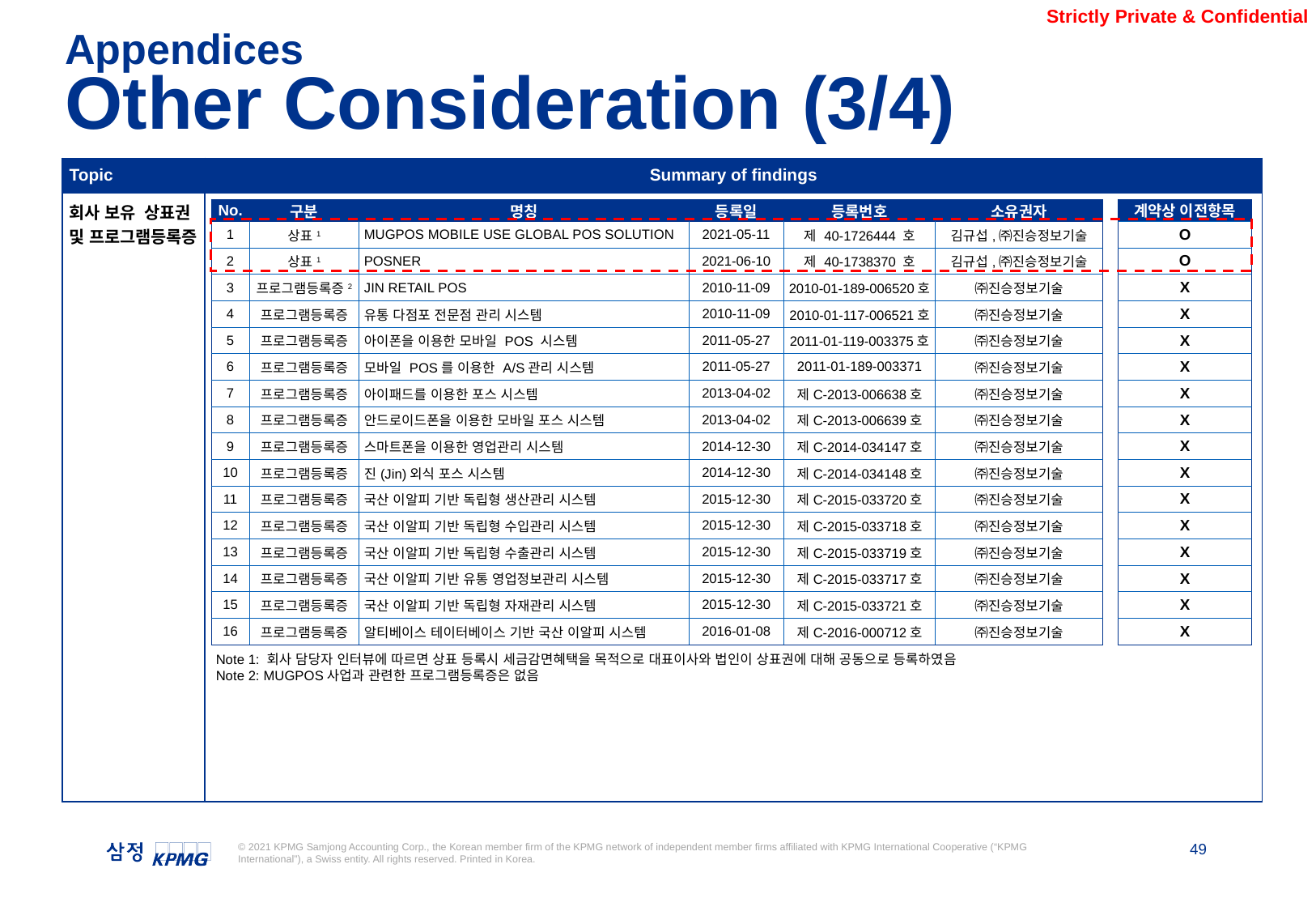

Appendices
Other Consideration (3/4)
| Topic | Summary of findings |
| --- | --- |
| 회사 보유 상표권 및 프로그램등록증 |  |
| No. | 구분 | 명칭 | 등록일 | 등록번호 | 소유권자 |  | 계약상 이전항목 |
| --- | --- | --- | --- | --- | --- | --- | --- |
| 1 | 상표1 | MUGPOS MOBILE USE GLOBAL POS SOLUTION | 2021-05-11 | 제 40-1726444 호 | 김규섭,㈜진승정보기술 |  | O |
| 2 | 상표1 | POSNER | 2021-06-10 | 제 40-1738370 호 | 김규섭,㈜진승정보기술 |  | O |
| 3 | 프로그램등록증2 | JIN RETAIL POS | 2010-11-09 | 2010-01-189-006520호 | ㈜진승정보기술 |  | X |
| 4 | 프로그램등록증 | 유통 다점포 전문점 관리 시스템 | 2010-11-09 | 2010-01-117-006521호 | ㈜진승정보기술 |  | X |
| 5 | 프로그램등록증 | 아이폰을 이용한 모바일 POS 시스템 | 2011-05-27 | 2011-01-119-003375호 | ㈜진승정보기술 |  | X |
| 6 | 프로그램등록증 | 모바일 POS를 이용한 A/S관리 시스템 | 2011-05-27 | 2011-01-189-003371 | ㈜진승정보기술 |  | X |
| 7 | 프로그램등록증 | 아이패드를 이용한 포스 시스템 | 2013-04-02 | 제C-2013-006638호 | ㈜진승정보기술 |  | X |
| 8 | 프로그램등록증 | 안드로이드폰을 이용한 모바일 포스 시스템 | 2013-04-02 | 제C-2013-006639호 | ㈜진승정보기술 |  | X |
| 9 | 프로그램등록증 | 스마트폰을 이용한 영업관리 시스템 | 2014-12-30 | 제C-2014-034147호 | ㈜진승정보기술 |  | X |
| 10 | 프로그램등록증 | 진(Jin)외식 포스 시스템 | 2014-12-30 | 제C-2014-034148호 | ㈜진승정보기술 |  | X |
| 11 | 프로그램등록증 | 국산 이알피 기반 독립형 생산관리 시스템 | 2015-12-30 | 제C-2015-033720호 | ㈜진승정보기술 |  | X |
| 12 | 프로그램등록증 | 국산 이알피 기반 독립형 수입관리 시스템 | 2015-12-30 | 제C-2015-033718호 | ㈜진승정보기술 |  | X |
| 13 | 프로그램등록증 | 국산 이알피 기반 독립형 수출관리 시스템 | 2015-12-30 | 제C-2015-033719호 | ㈜진승정보기술 |  | X |
| 14 | 프로그램등록증 | 국산 이알피 기반 유통 영업정보관리 시스템 | 2015-12-30 | 제C-2015-033717호 | ㈜진승정보기술 |  | X |
| 15 | 프로그램등록증 | 국산 이알피 기반 독립형 자재관리 시스템 | 2015-12-30 | 제C-2015-033721호 | ㈜진승정보기술 |  | X |
| 16 | 프로그램등록증 | 알티베이스 테이터베이스 기반 국산 이알피 시스템 | 2016-01-08 | 제C-2016-000712호 | ㈜진승정보기술 |  | X |

Note 1: 회사 담당자 인터뷰에 따르면 상표 등록시 세금감면혜택을 목적으로 대표이사와 법인이 상표권에 대해 공동으로 등록하였음
Note 2: MUGPOS사업과 관련한 프로그램등록증은 없음